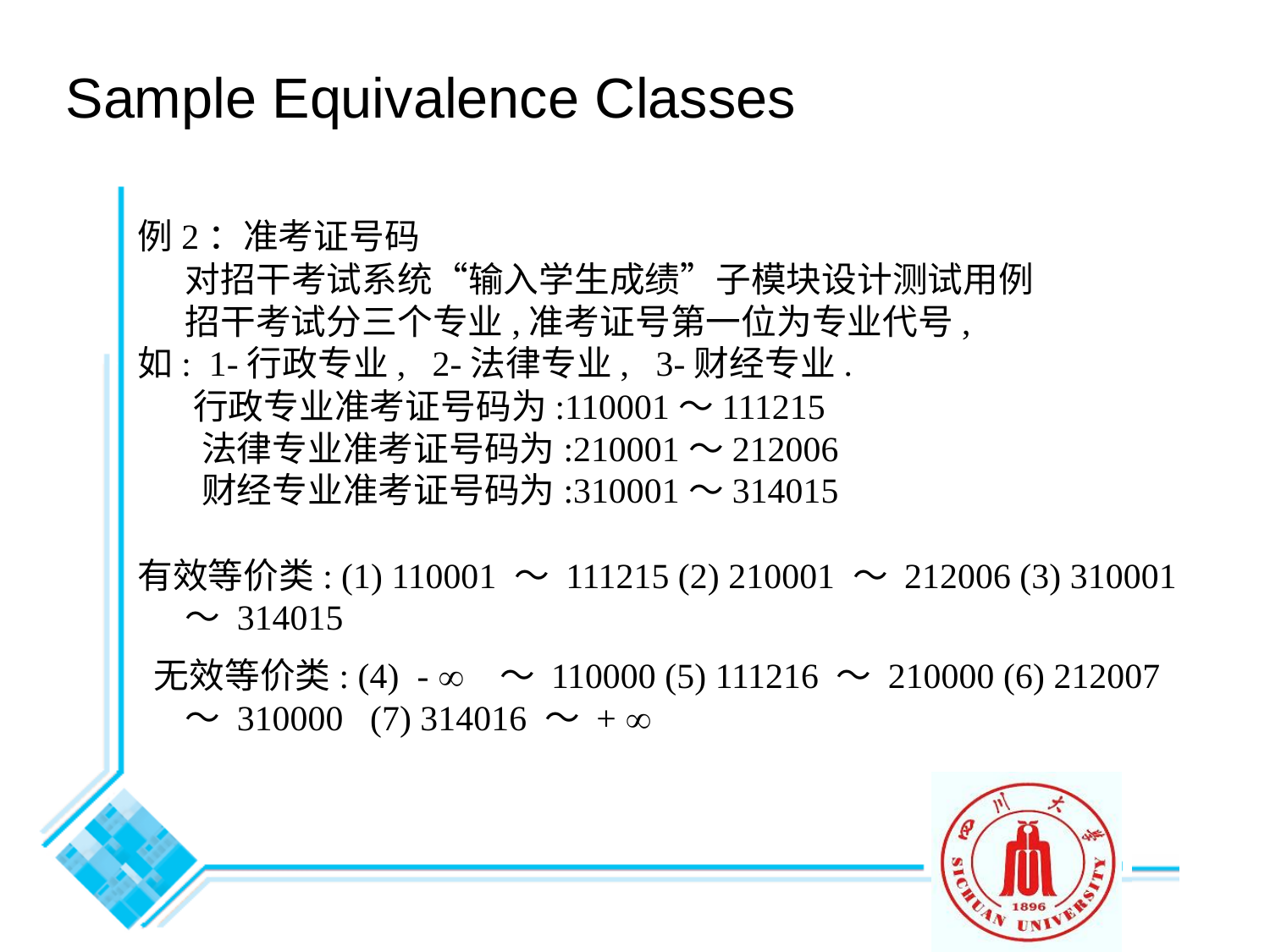

Sample Equivalence Classes
例：
例2：准考证号码
对招干考试系统“输入学生成绩”子模块设计测试用例
     招干考试分三个专业,准考证号第一位为专业代号,
如:  1-行政专业,   2-法律专业,   3-财经专业.
      行政专业准考证号码为:110001～111215
 法律专业准考证号码为:210001～212006
 财经专业准考证号码为:310001～314015

有效等价类: (1) 110001 ～ 111215 (2) 210001 ～ 212006 (3) 310001 ～ 314015
 无效等价类: (4)  - ∞   ～ 110000 (5) 111216 ～ 210000 (6) 212007 ～ 310000   (7) 314016 ～ + ∞